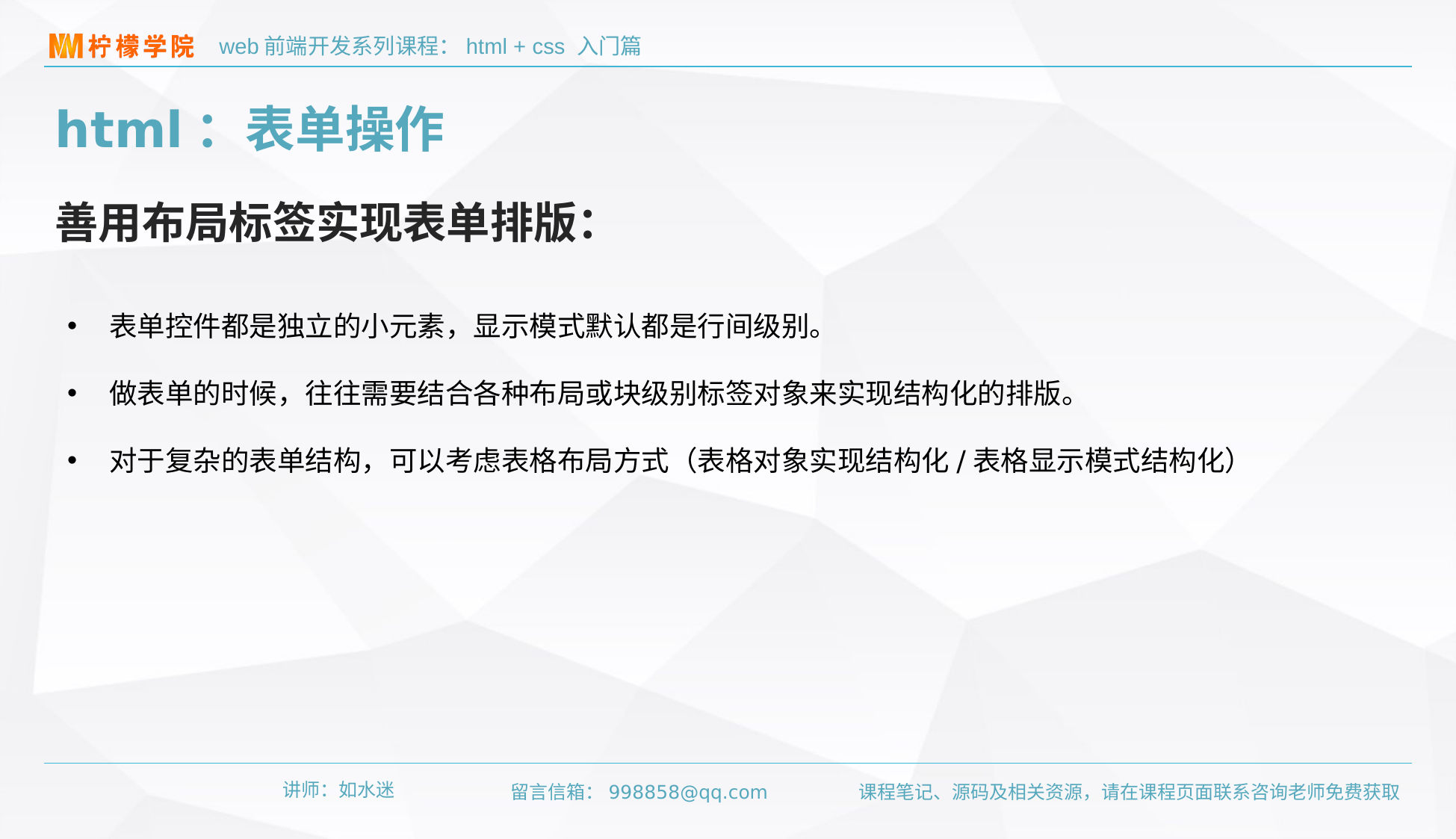

html：表单操作
善用布局标签实现表单排版：
表单控件都是独立的小元素，显示模式默认都是行间级别。
做表单的时候，往往需要结合各种布局或块级别标签对象来实现结构化的排版。
对于复杂的表单结构，可以考虑表格布局方式（表格对象实现结构化/表格显示模式结构化）